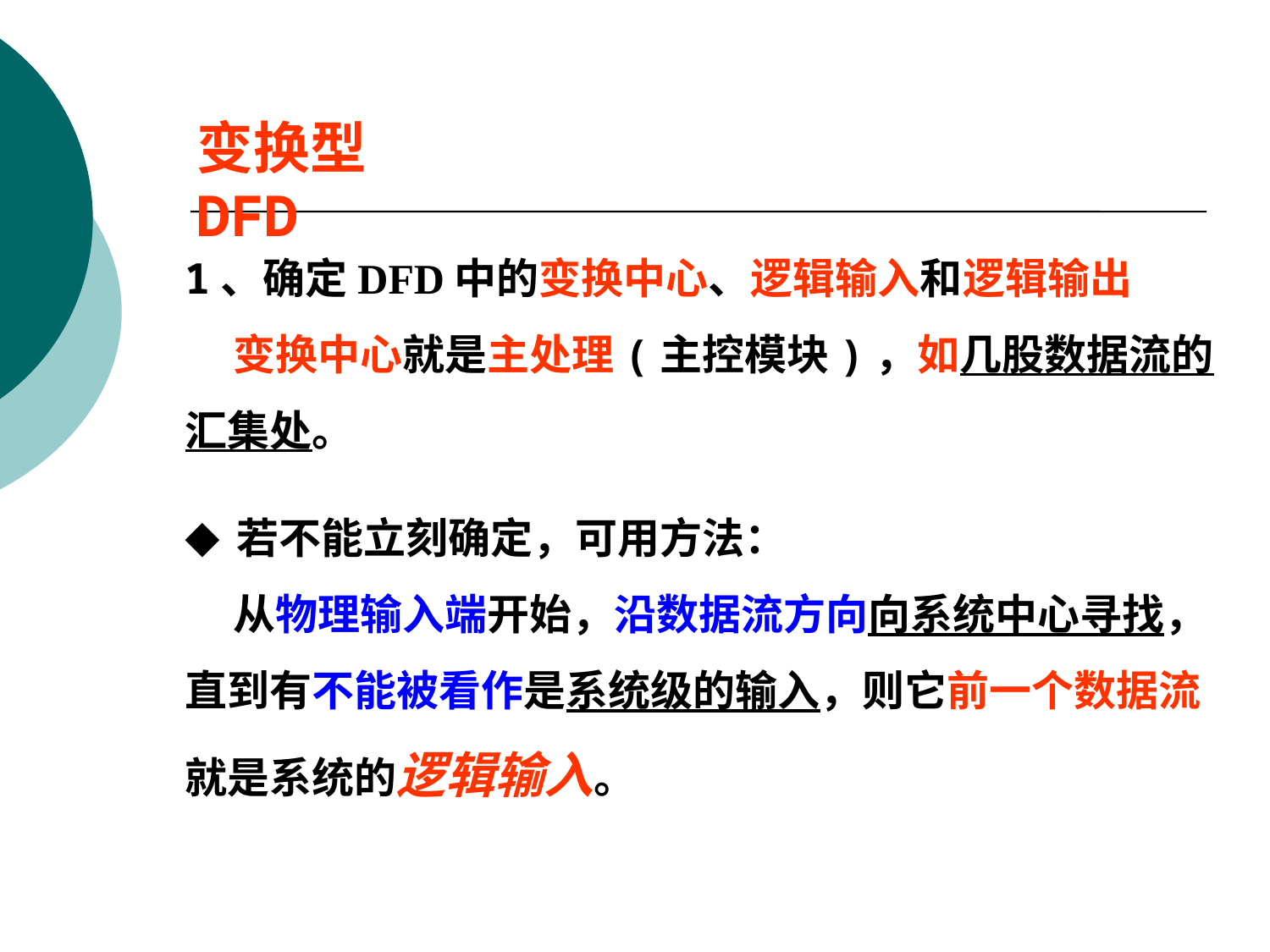

变换型DFD
1、确定DFD中的变换中心、逻辑输入和逻辑输出
    变换中心就是主处理(主控模块)，如几股数据流的汇集处。

◆ 若不能立刻确定，可用方法：
    从物理输入端开始，沿数据流方向向系统中心寻找，直到有不能被看作是系统级的输入，则它前一个数据流就是系统的逻辑输入。